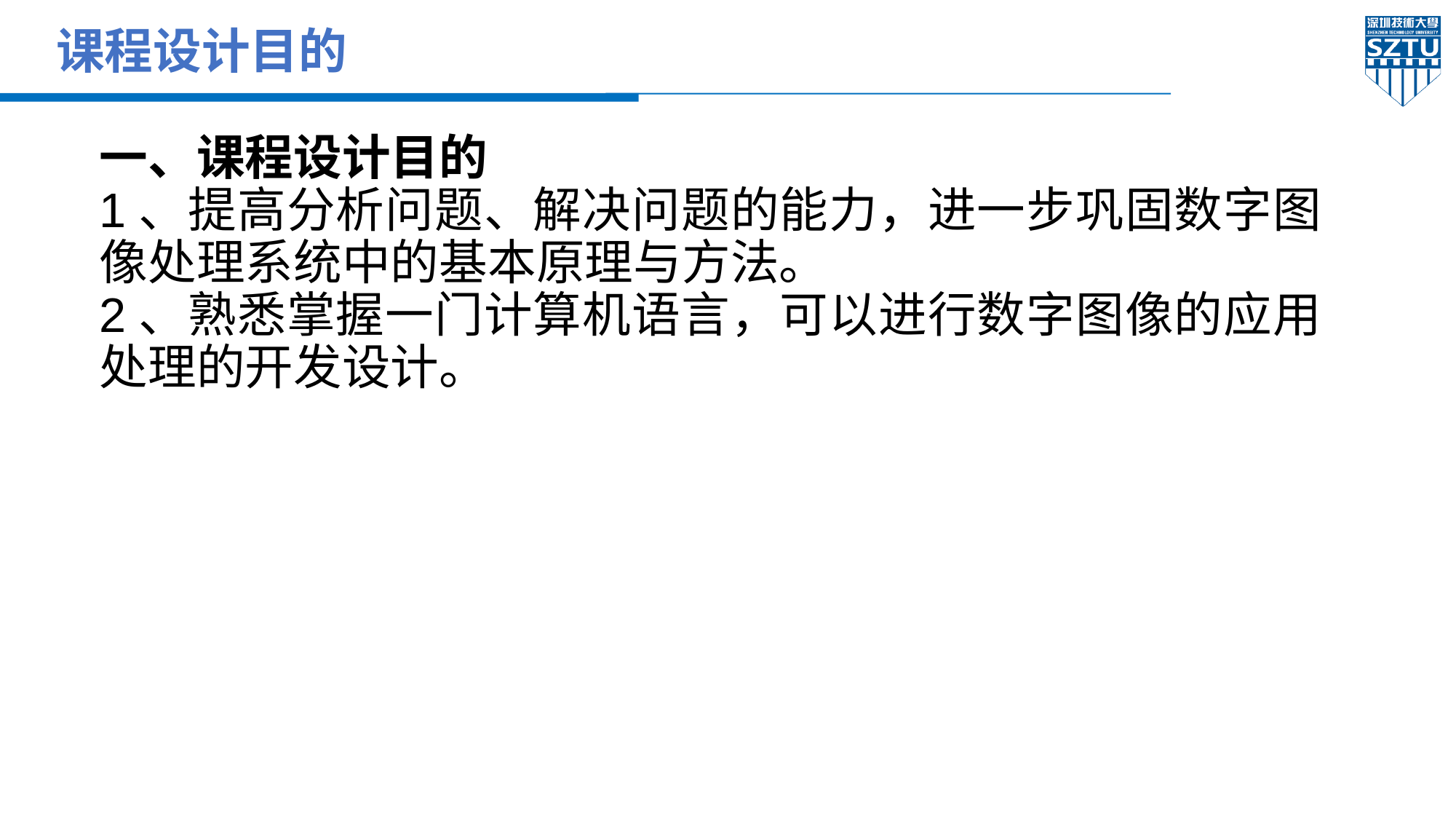

# 课程设计目的
一、课程设计目的
1、提高分析问题、解决问题的能力，进一步巩固数字图像处理系统中的基本原理与方法。
2、熟悉掌握一门计算机语言，可以进行数字图像的应用处理的开发设计。